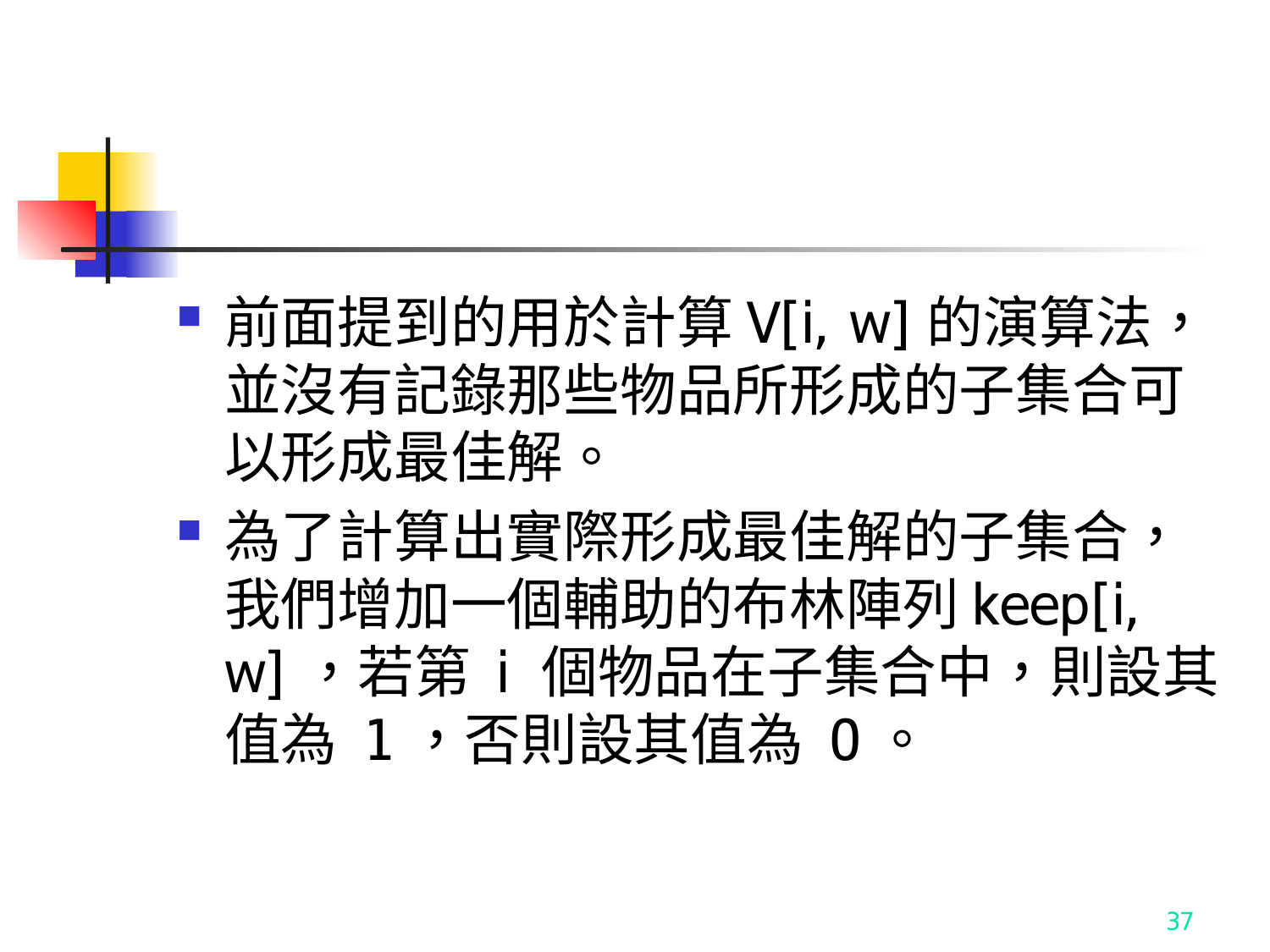

#
前面提到的用於計算V[i, w]的演算法，並沒有記錄那些物品所形成的子集合可以形成最佳解。
為了計算出實際形成最佳解的子集合，我們增加一個輔助的布林陣列keep[i, w]，若第 i 個物品在子集合中，則設其值為 1，否則設其值為 0。
37